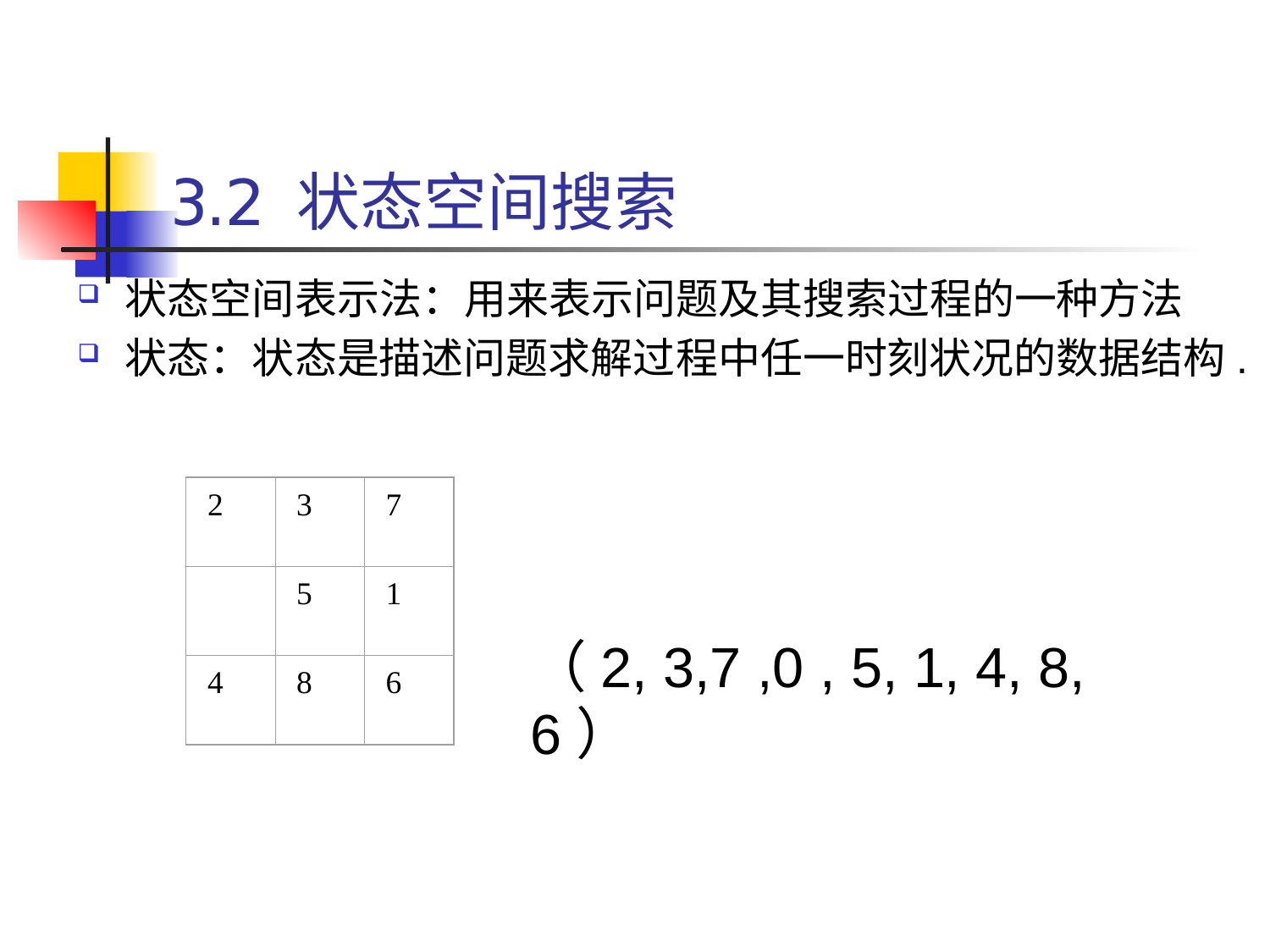

# 3.2 状态空间搜索
状态空间表示法：用来表示问题及其搜索过程的一种方法
状态：状态是描述问题求解过程中任一时刻状况的数据结构.

2

3

7

5

1

4

8

6

（2, 3,7 ,0 , 5, 1, 4, 8, 6）